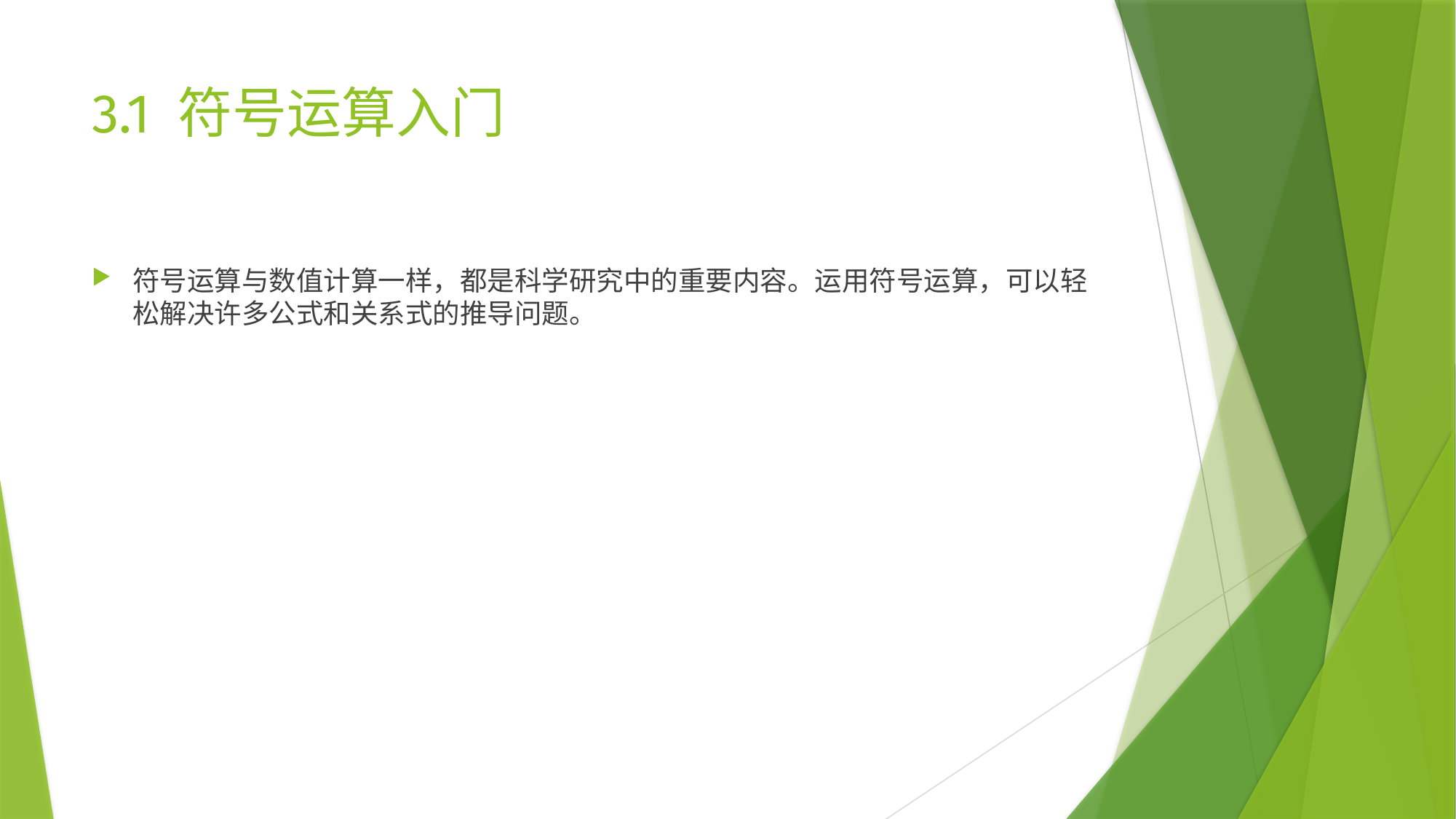

# 3.1 符号运算入门
符号运算与数值计算一样，都是科学研究中的重要内容。运用符号运算，可以轻松解决许多公式和关系式的推导问题。